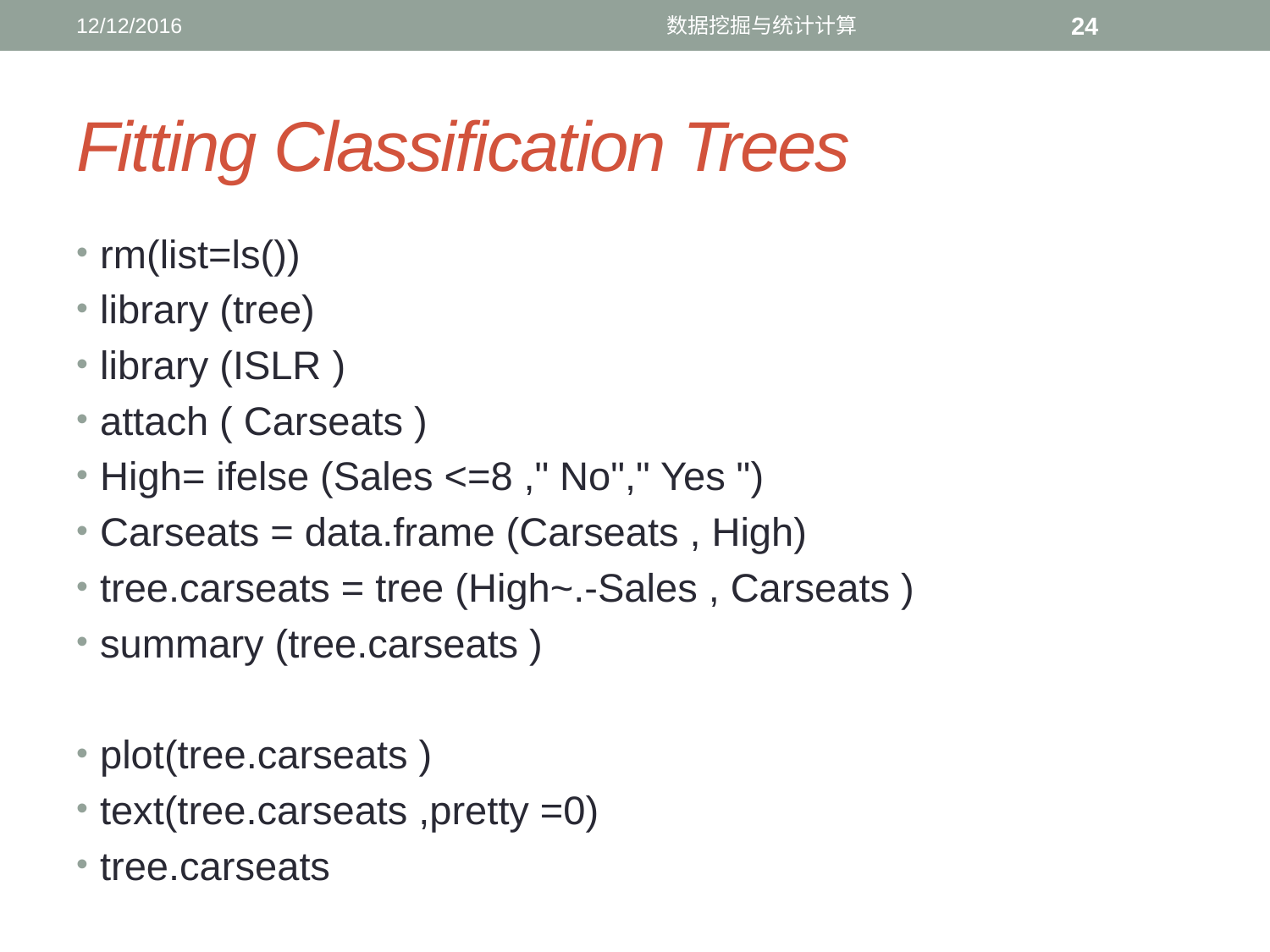

12/12/2016
数据挖掘与统计计算
24
# Fitting Classification Trees
rm(list=ls())
library (tree)
library (ISLR )
attach ( Carseats )
High= ifelse (Sales <=8 ," No"," Yes ")
Carseats = data.frame (Carseats , High)
tree.carseats = tree (High~.-Sales , Carseats )
summary (tree.carseats )

plot(tree.carseats )
text(tree.carseats ,pretty =0)
tree.carseats